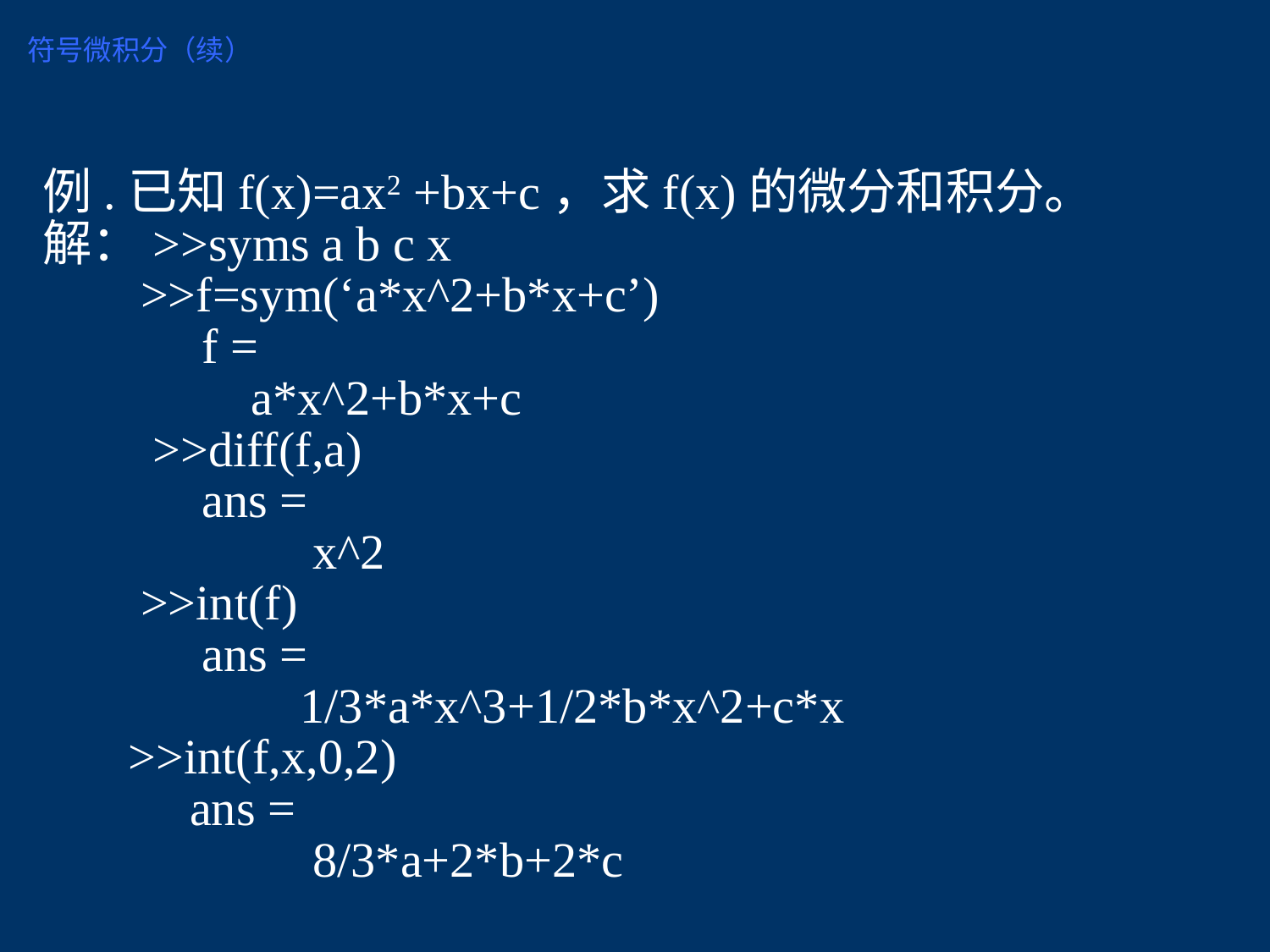

符号微积分（续）

例.已知f(x)=ax2 +bx+c，求f(x)的微分和积分。
解：>>syms a b c x
        >>f=sym(‘a*x^2+b*x+c’)
             f =
                 a*x^2+b*x+c
         >>diff(f,a)
             ans =
                      x^2
        >>int(f)
             ans =
                     1/3*a*x^3+1/2*b*x^2+c*x
       >>int(f,x,0,2)
            ans =
                      8/3*a+2*b+2*c